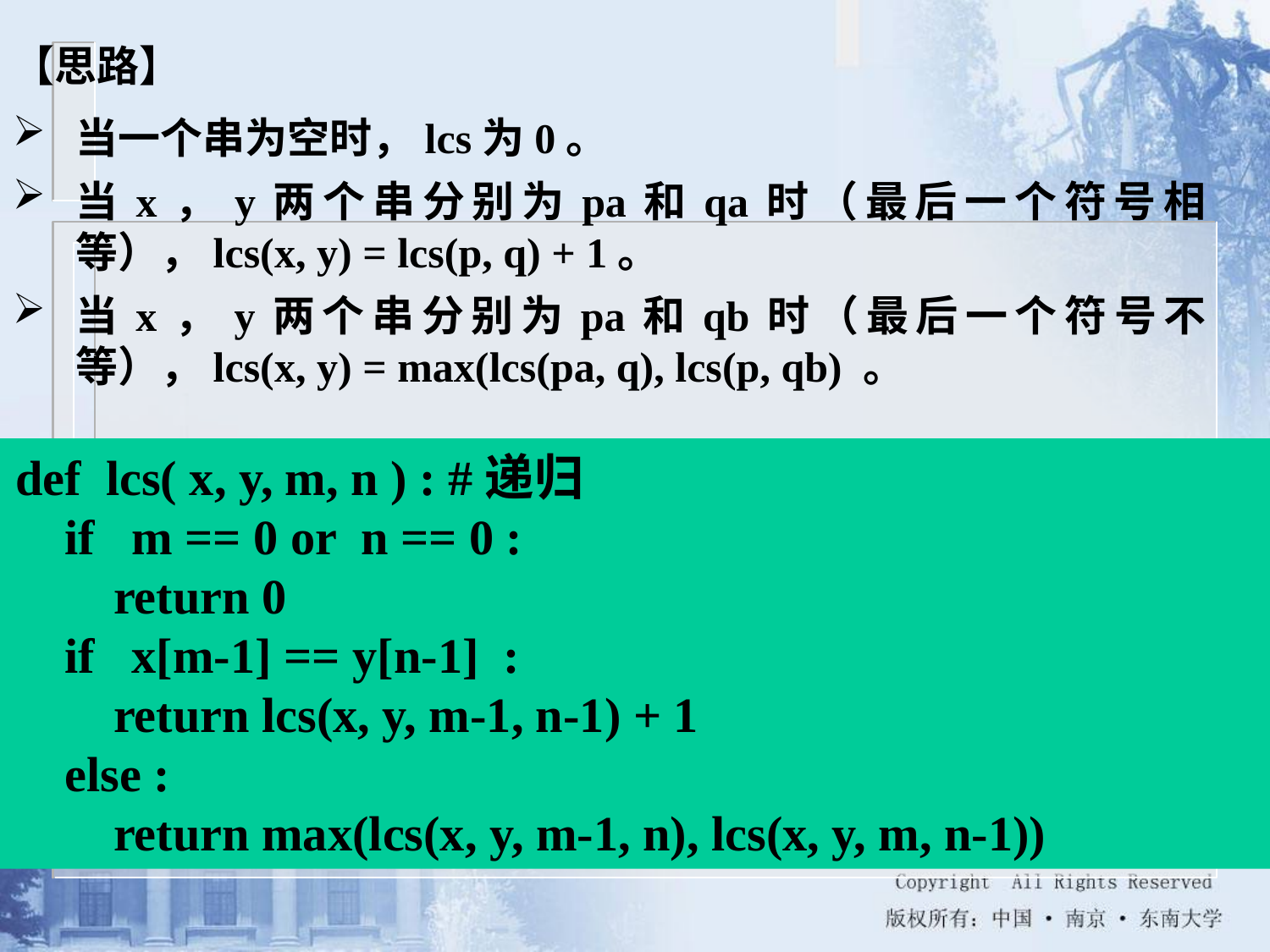

【思路】
当一个串为空时，lcs为0。
当x，y两个串分别为pa和qa时（最后一个符号相等），lcs(x, y) = lcs(p, q) + 1。
当x，y两个串分别为pa和qb时（最后一个符号不等），lcs(x, y) = max(lcs(pa, q), lcs(p, qb) 。
def  lcs( x, y, m, n ) : #递归
    if   m == 0 or  n == 0 :
        return 0
    if   x[m-1] == y[n-1]  :
        return lcs(x, y, m-1, n-1) + 1
    else :
        return max(lcs(x, y, m-1, n), lcs(x, y, m, n-1))